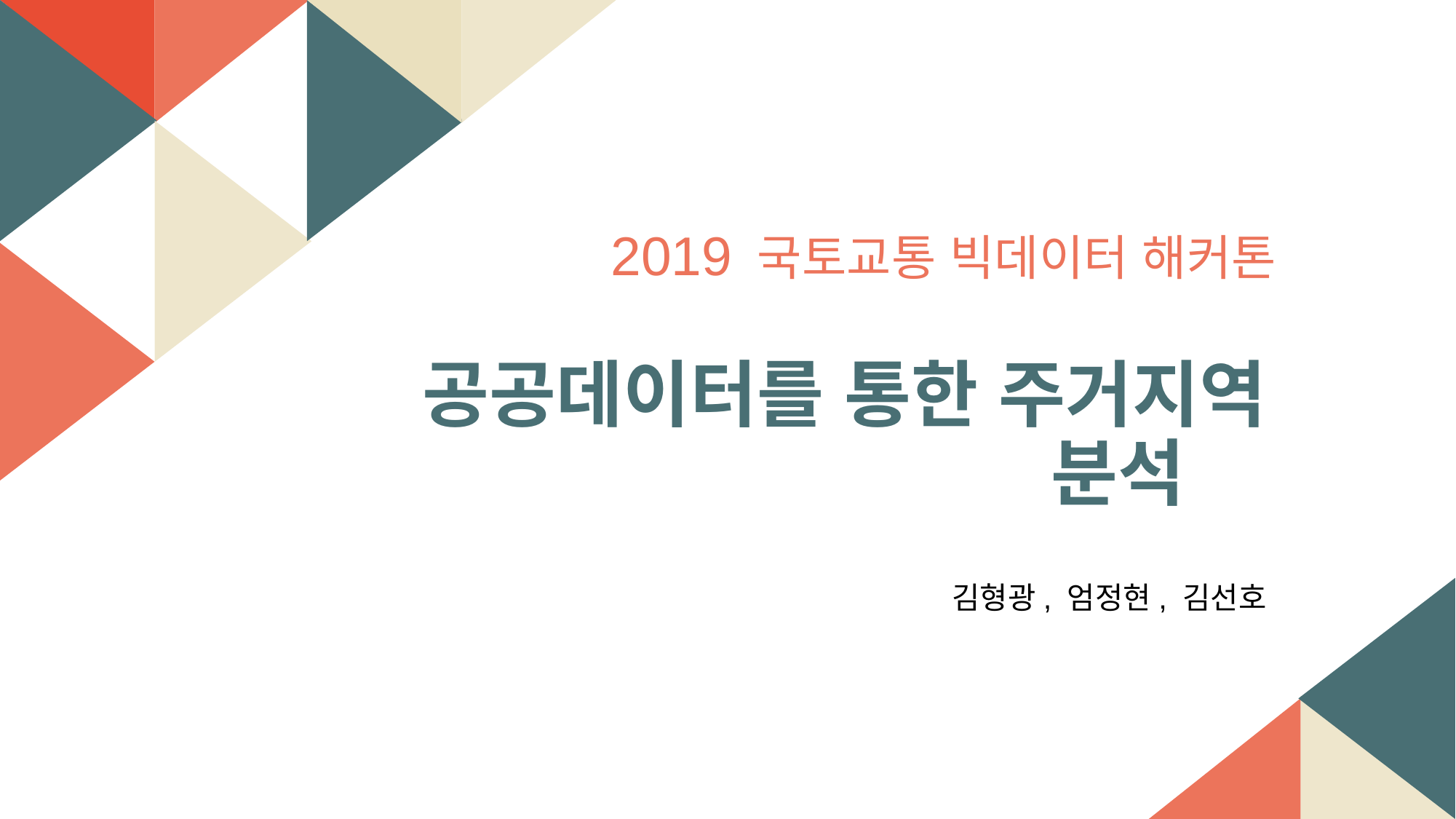

2019 국토교통 빅데이터 해커톤
공공데이터를 통한 주거지역 분석
김형광, 엄정현, 김선호